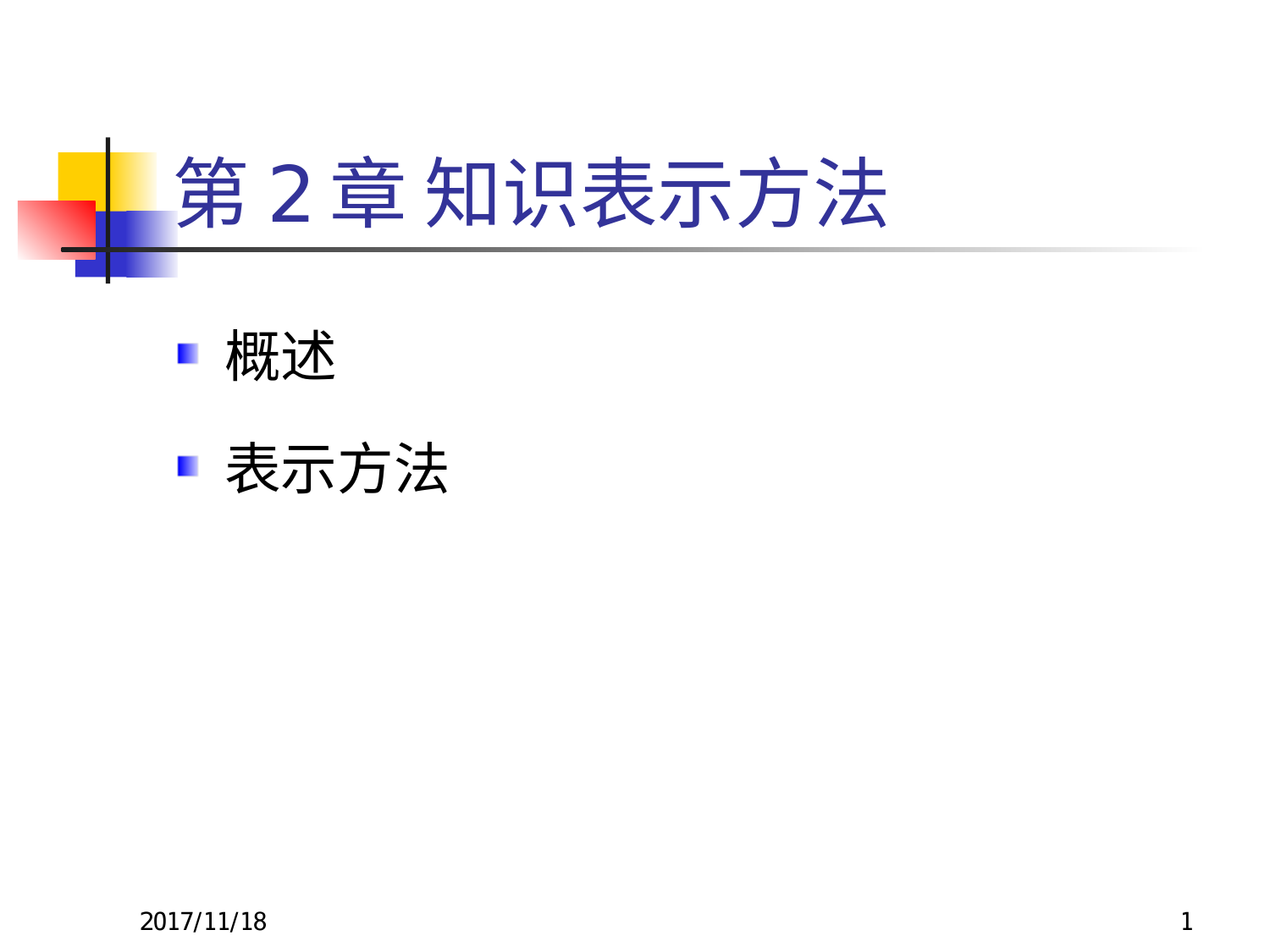

# 第2章 知识表示方法
概述
表示方法
2017/11/18
1